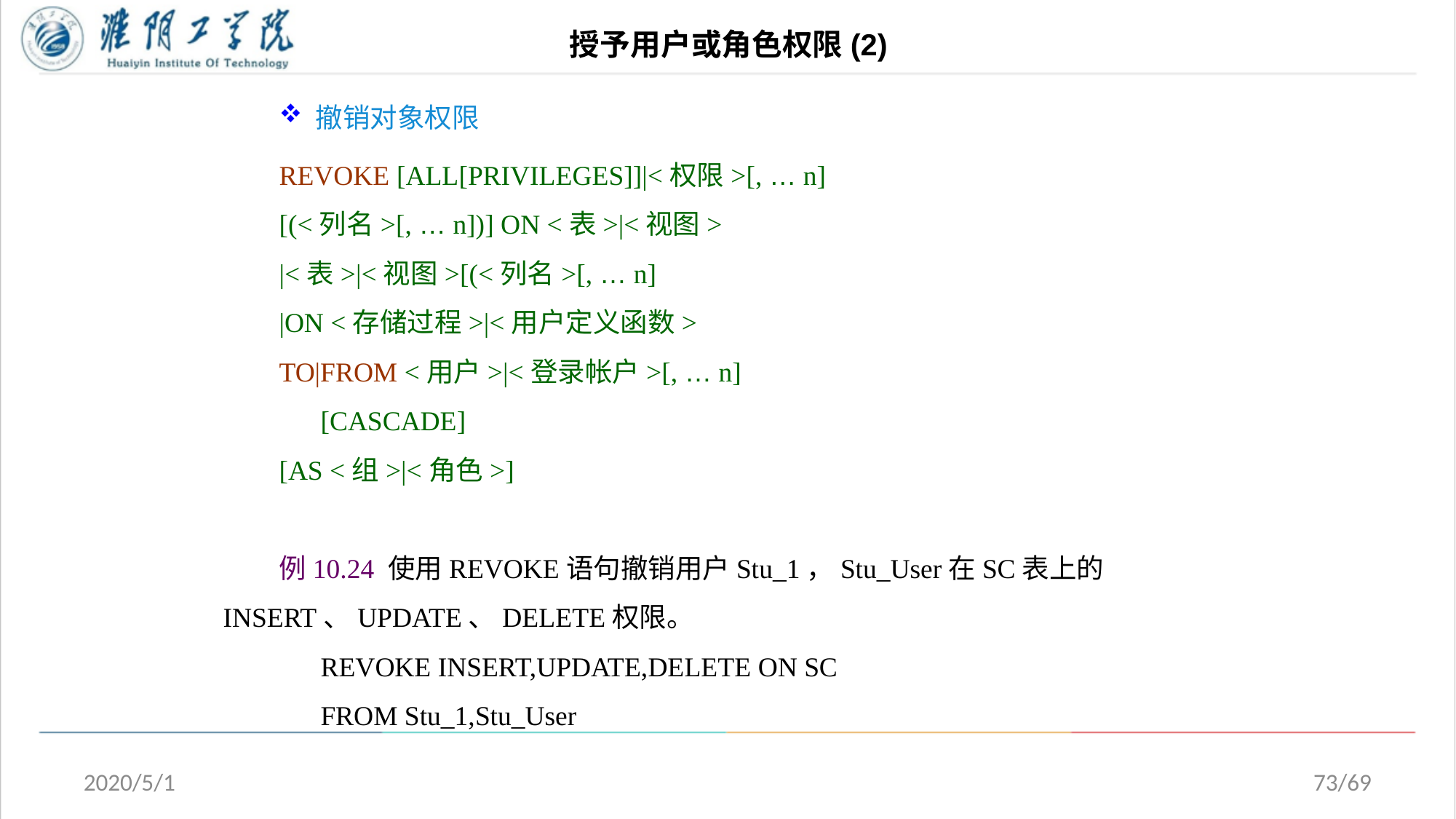

# 授予用户或角色权限(2)
 撤销对象权限
REVOKE [ALL[PRIVILEGES]]|<权限>[, … n]
[(<列名>[, … n])] ON <表>|<视图>
|<表>|<视图>[(<列名>[, … n]
|ON <存储过程>|<用户定义函数>
TO|FROM <用户>|<登录帐户>[, … n]
      [CASCADE]
[AS <组>|<角色>]

例10.24 使用REVOKE语句撤销用户Stu_1，Stu_User在SC表上的INSERT、UPDATE、DELETE权限。
      REVOKE INSERT,UPDATE,DELETE ON SC
      FROM Stu_1,Stu_User
2020/5/1
73/69